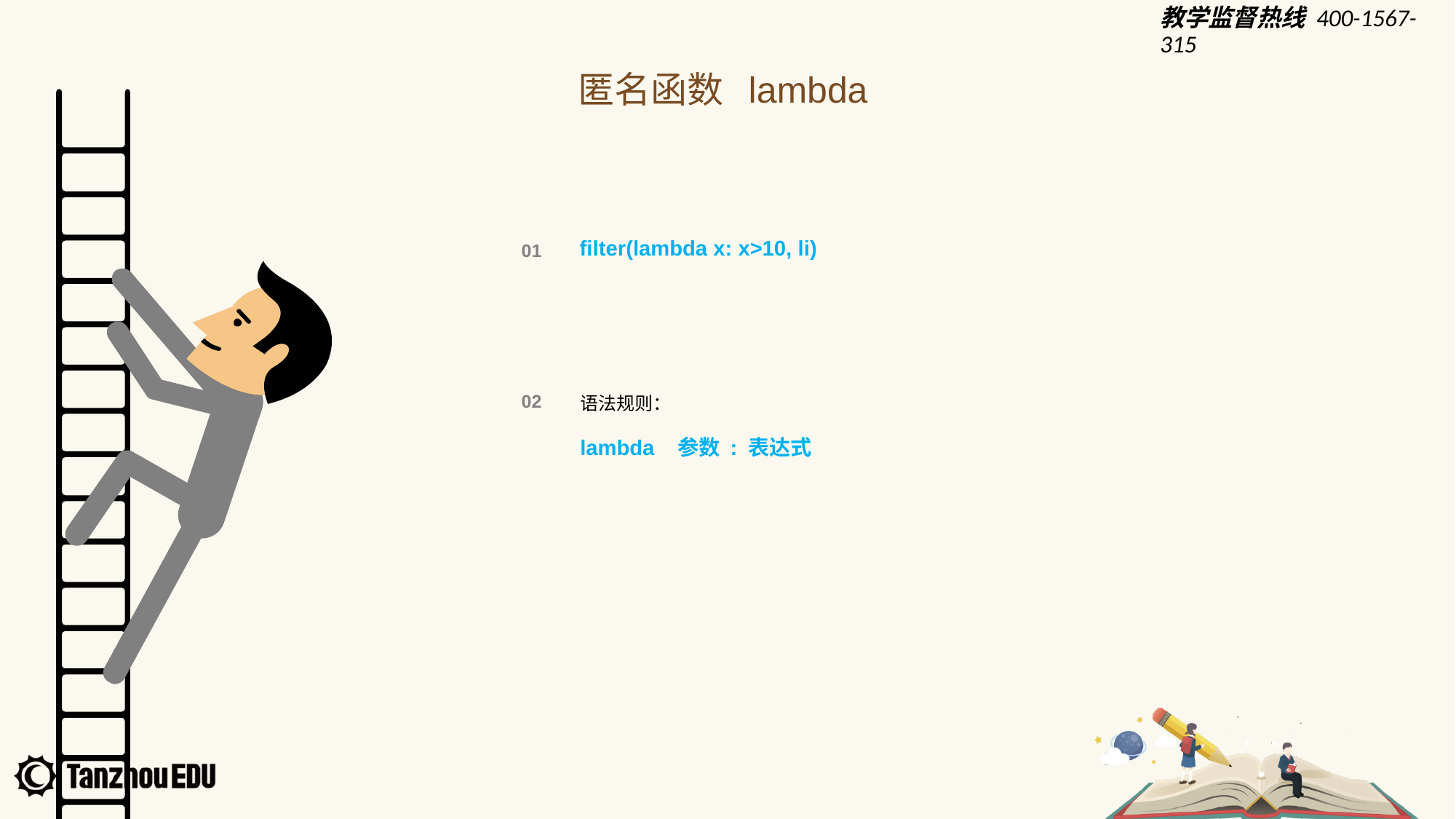

匿名函数  lambda

filter(lambda x: x>10, li)
01
语法规则：

lambda   参数 : 表达式
02